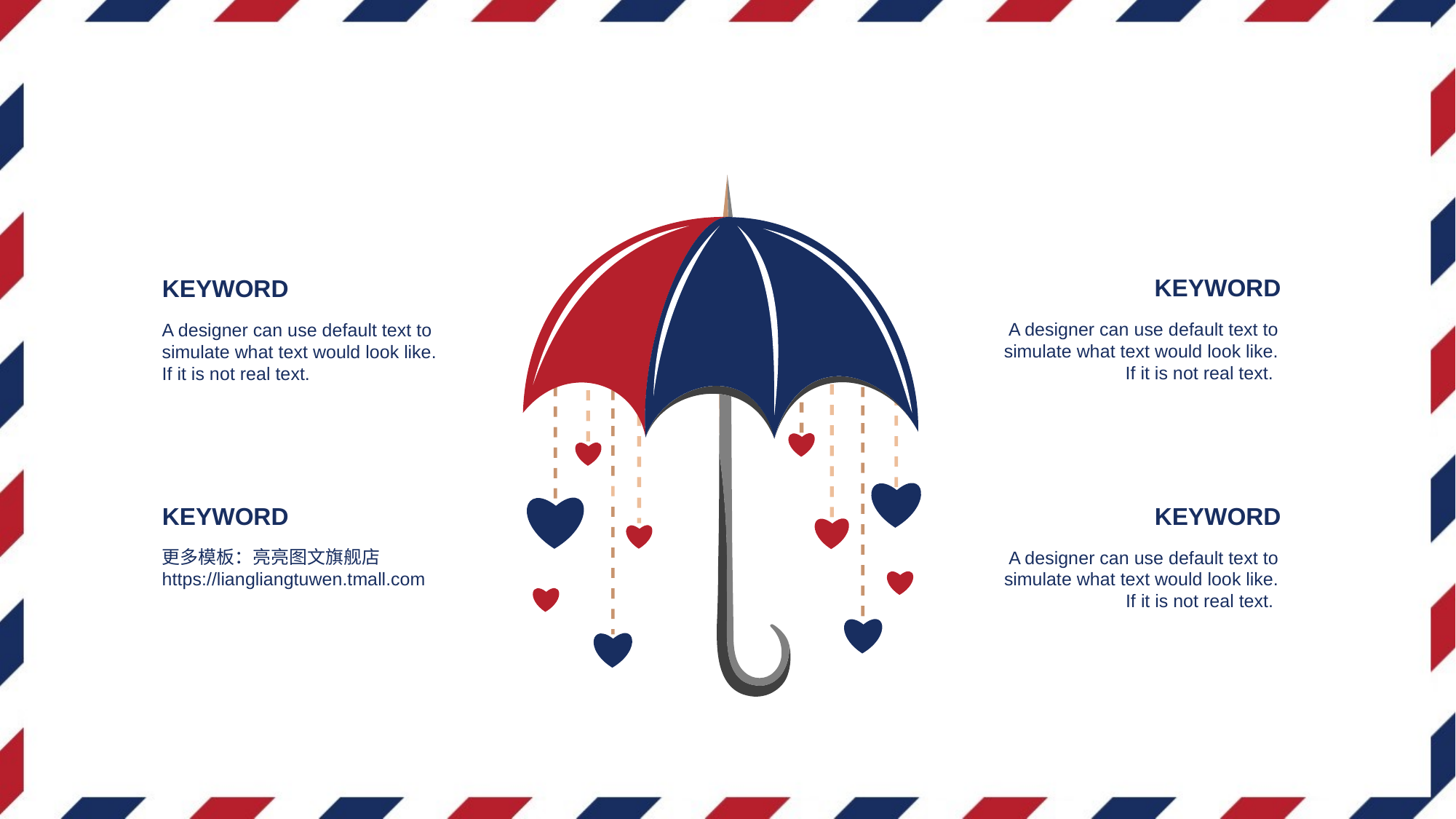

KEYWORD
KEYWORD
A designer can use default text to simulate what text would look like. If it is not real text.
A designer can use default text to simulate what text would look like. If it is not real text.
KEYWORD
KEYWORD
更多模板：亮亮图文旗舰店https://liangliangtuwen.tmall.com
A designer can use default text to simulate what text would look like. If it is not real text.